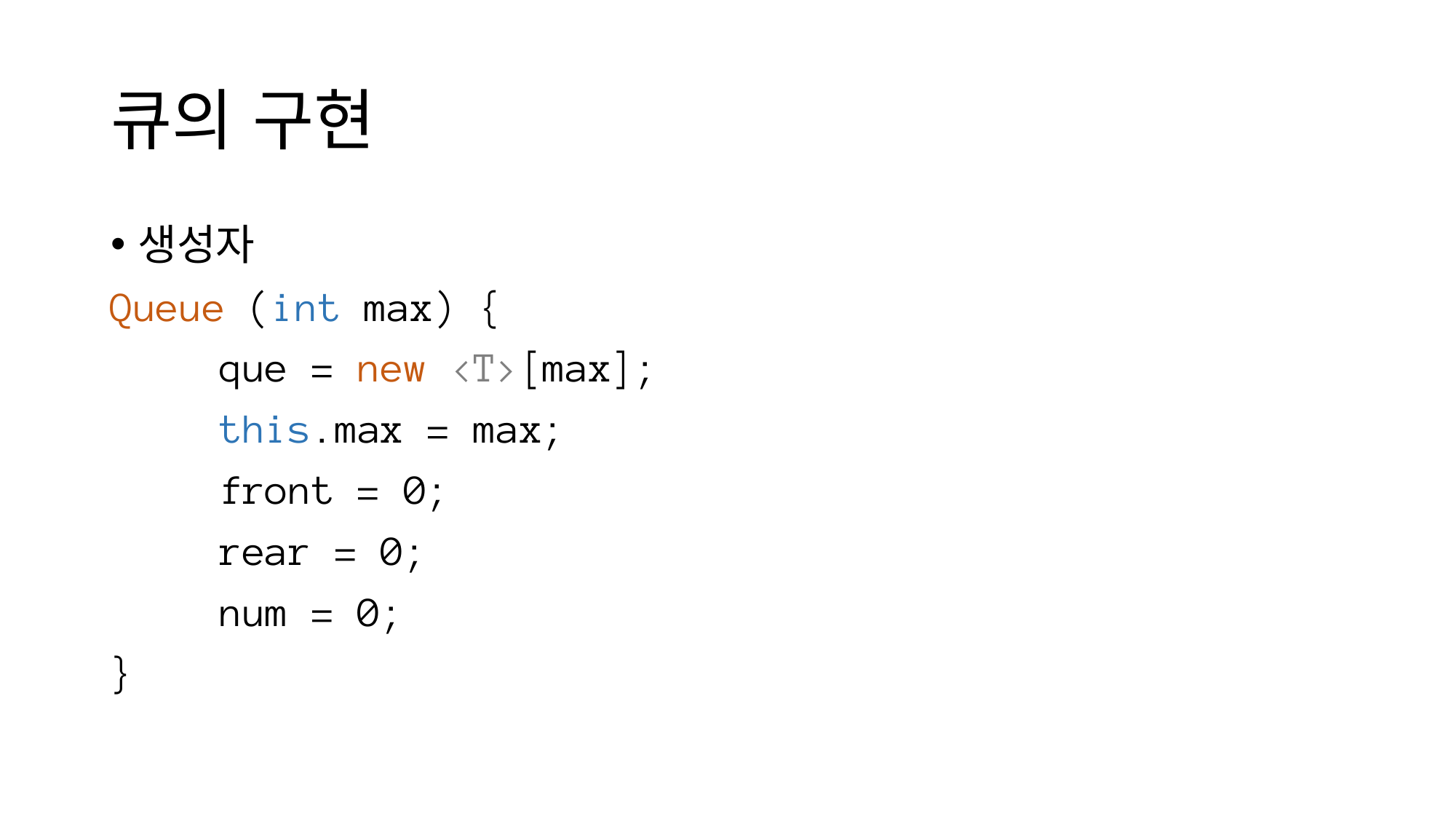

# 큐의 구현
생성자
Queue (int max) {
	que = new <T>[max];
	this.max = max;
	front = 0;
	rear = 0;
	num = 0;
}